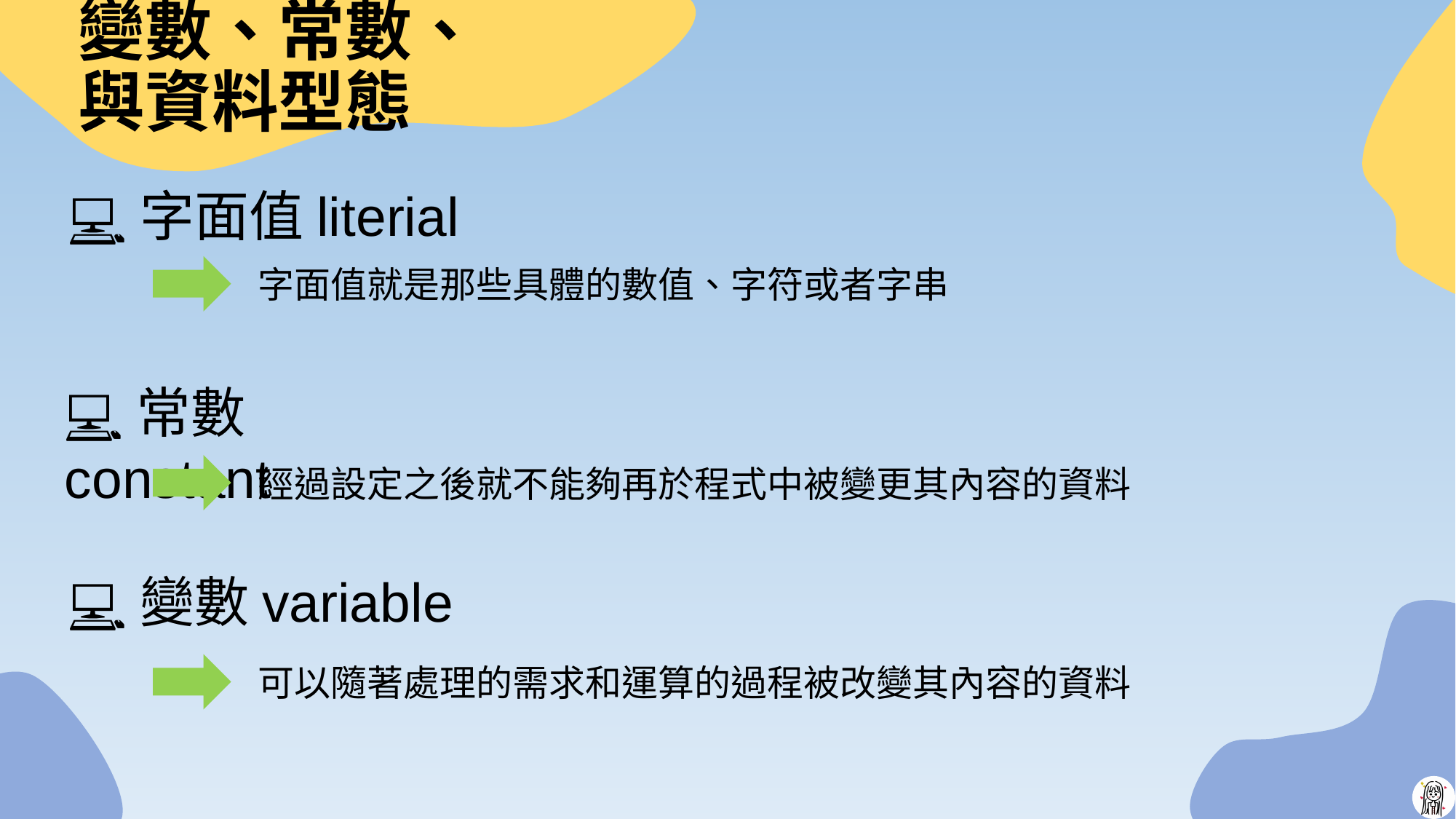

# 變數、常數、與資料型態
💻字面值literial

字面值就是那些具體的數值、字符或者字串
💻常數constant

經過設定之後就不能夠再於程式中被變更其內容的資料
💻變數variable

可以隨著處理的需求和運算的過程被改變其內容的資料
11